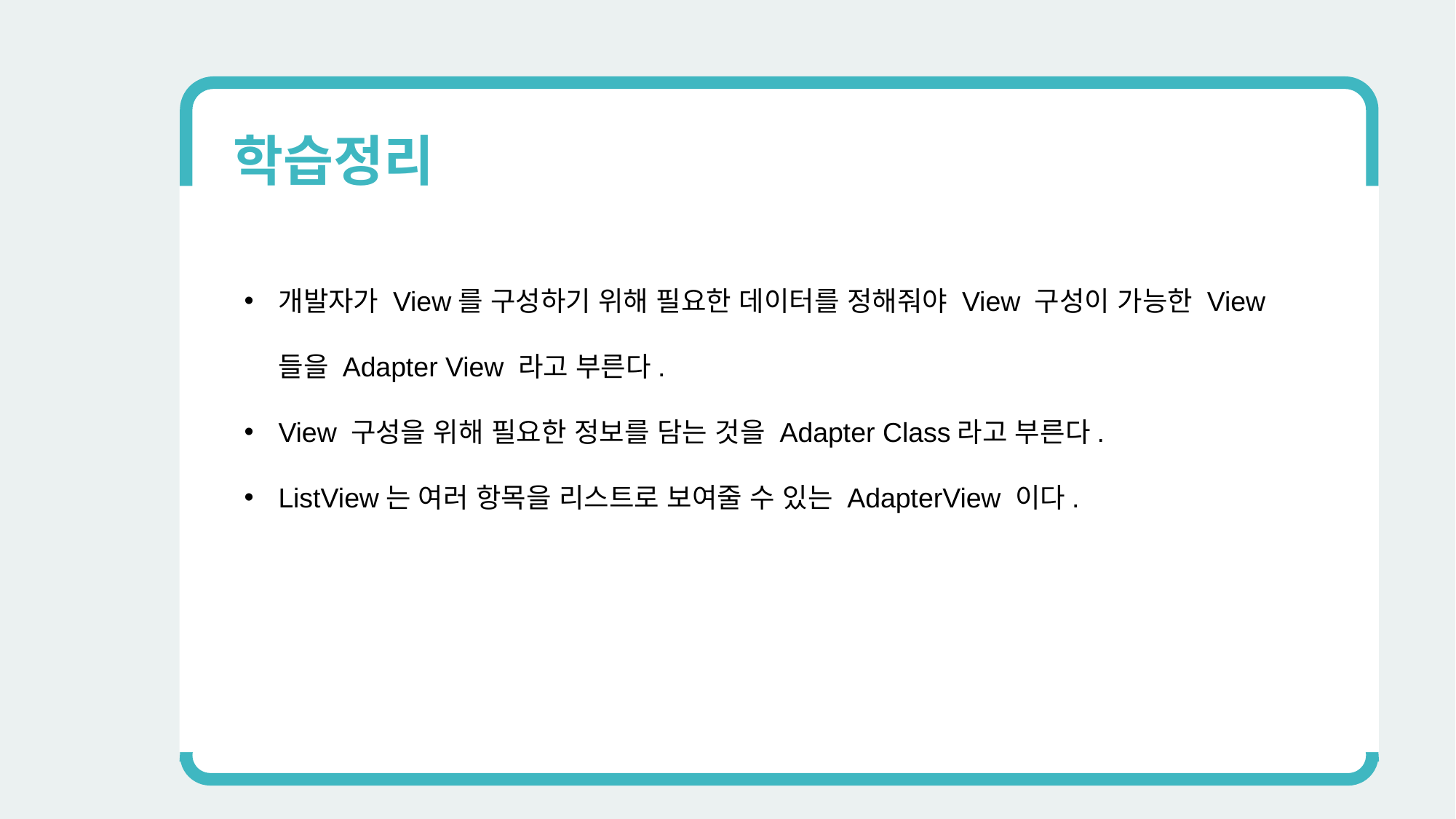

학습정리

개발자가 View를 구성하기 위해 필요한 데이터를 정해줘야 View 구성이 가능한 View 들을 Adapter View 라고 부른다.
View 구성을 위해 필요한 정보를 담는 것을 Adapter Class라고 부른다.
ListView는 여러 항목을 리스트로 보여줄 수 있는 AdapterView 이다.